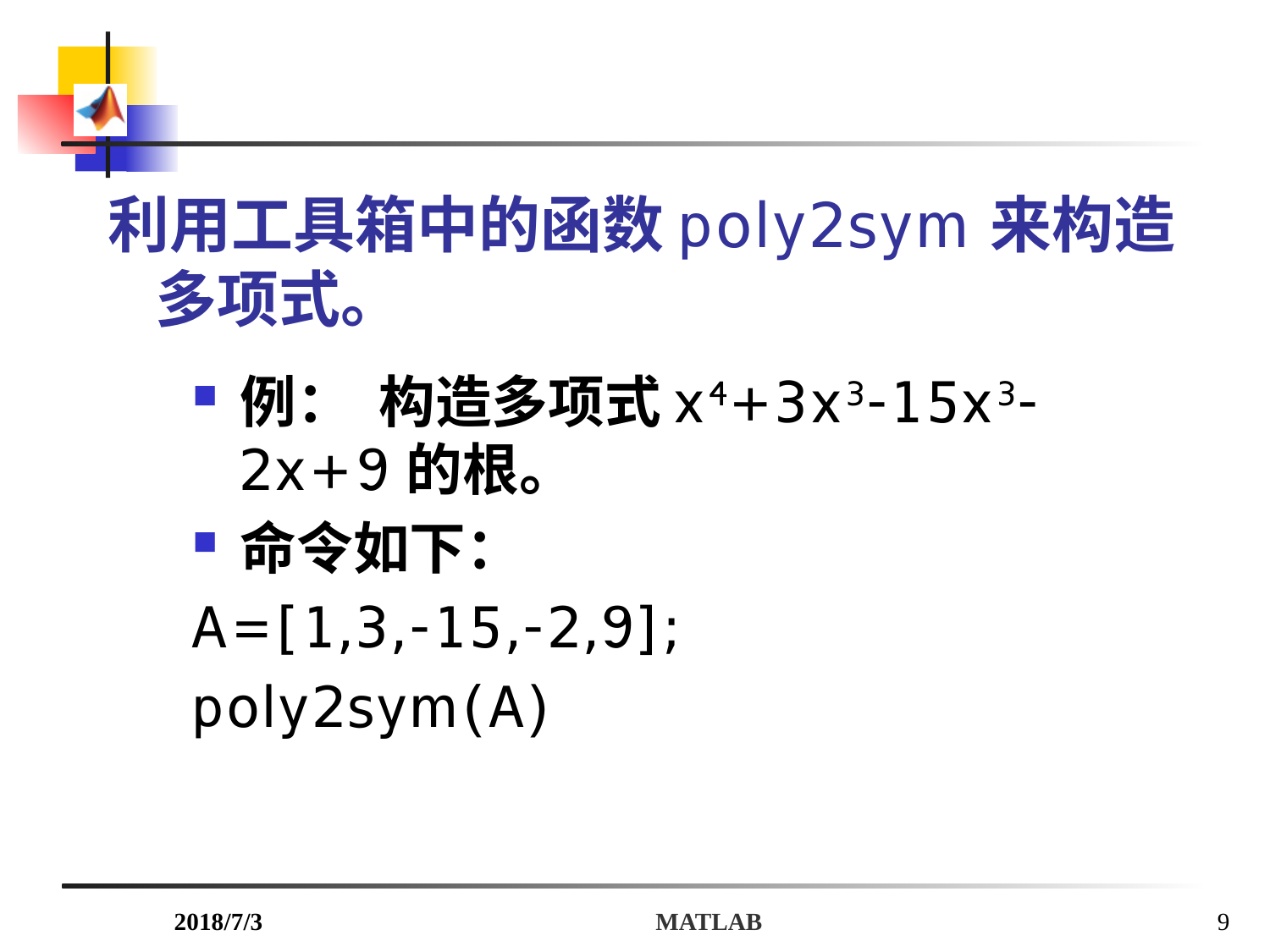

利用工具箱中的函数poly2sym来构造多项式。
例：  构造多项式x4+3x3-15x3-2x+9的根。
命令如下：
A=[1,3,-15,-2,9];
poly2sym(A)
2018/7/3
MATLAB
9